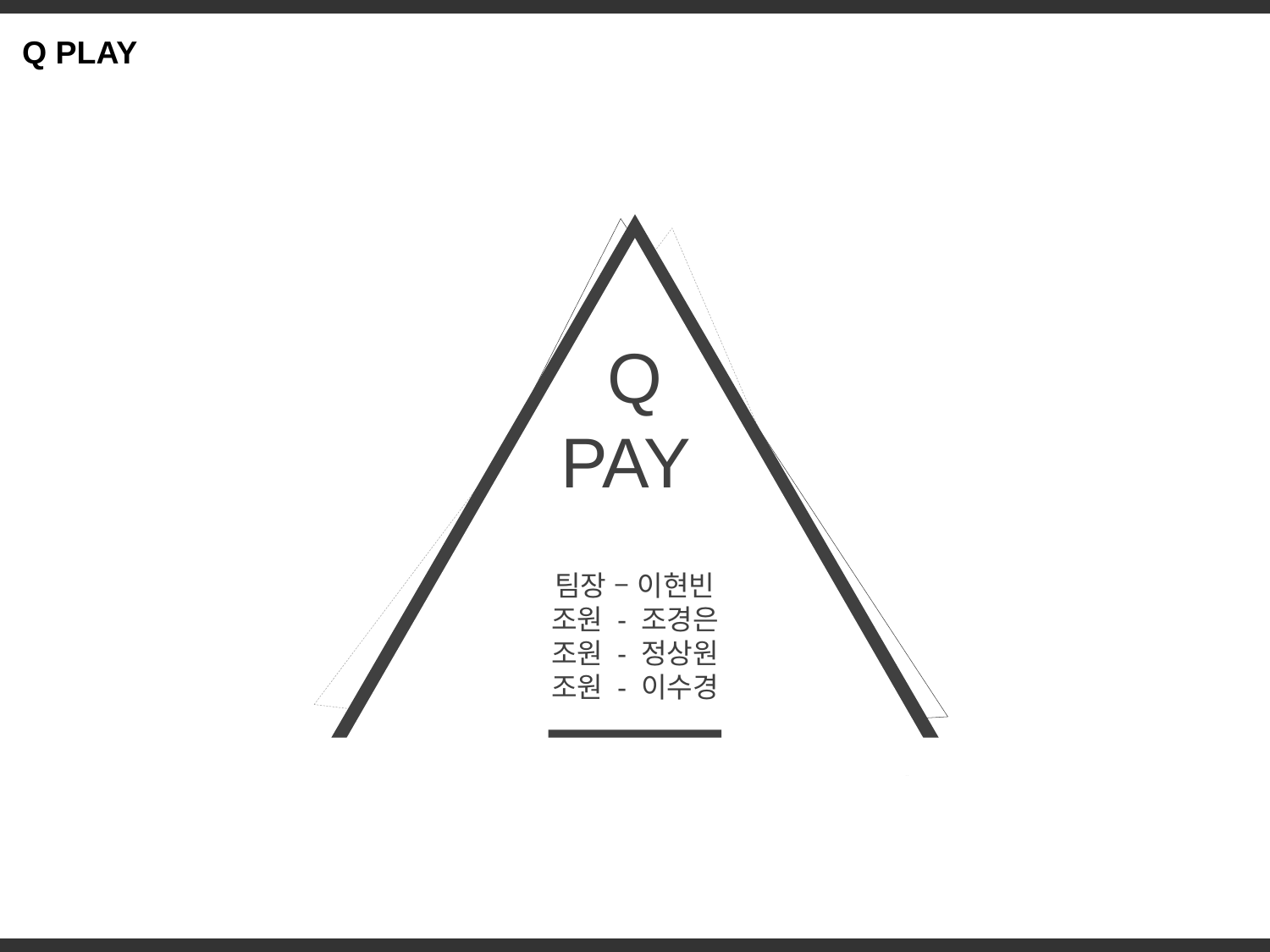

Q PLAY

Q
PAY
팀장 – 이현빈
조원 - 조경은
조원 - 정상원
조원 - 이수경